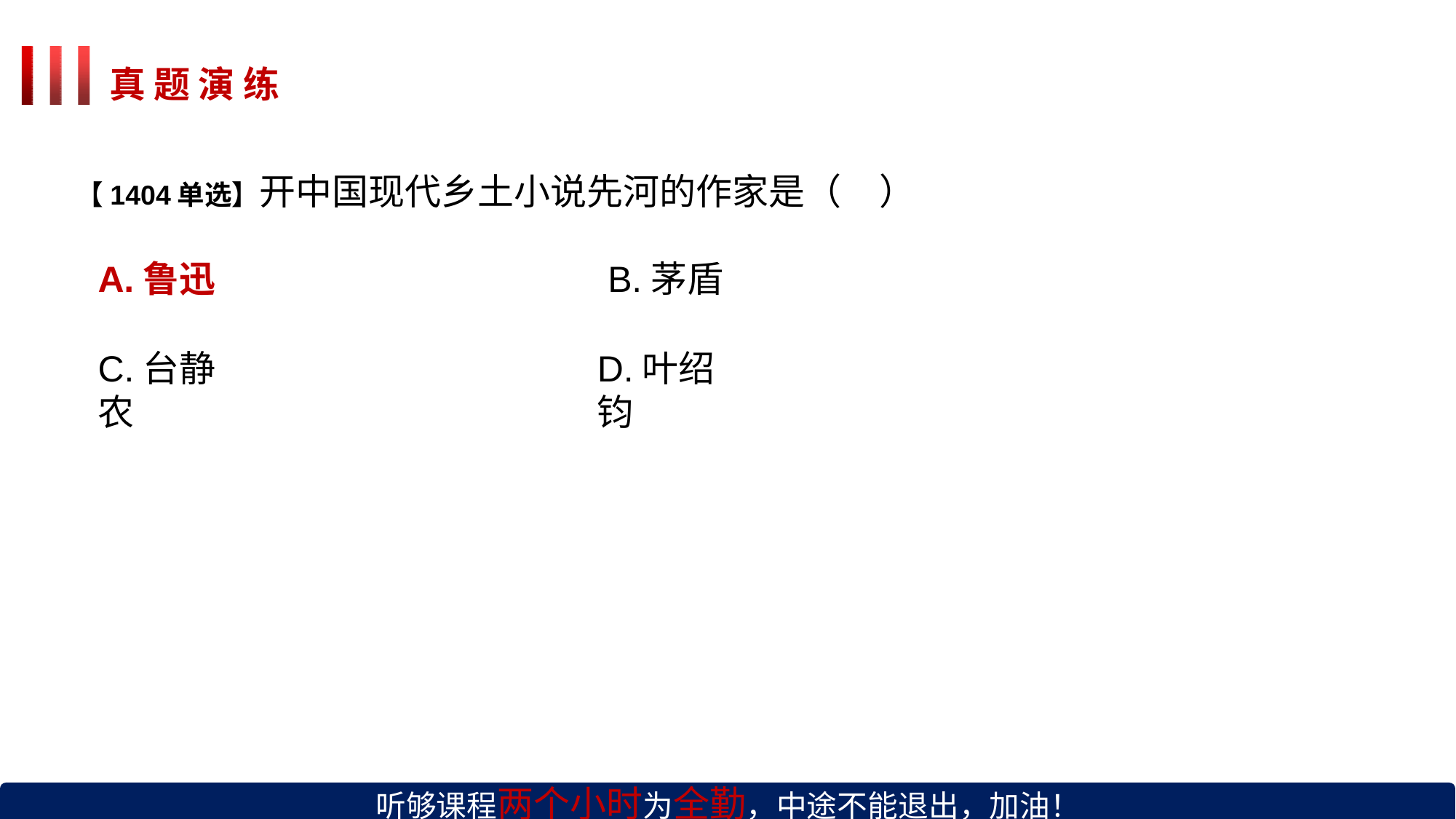

# 真 题 演 练
【1404单选】开中国现代乡土小说先河的作家是（	）
A.鲁迅

C.台静农
B.茅盾

D.叶绍钧

听够课程两个小时为全勤，中途不能退出，加油！